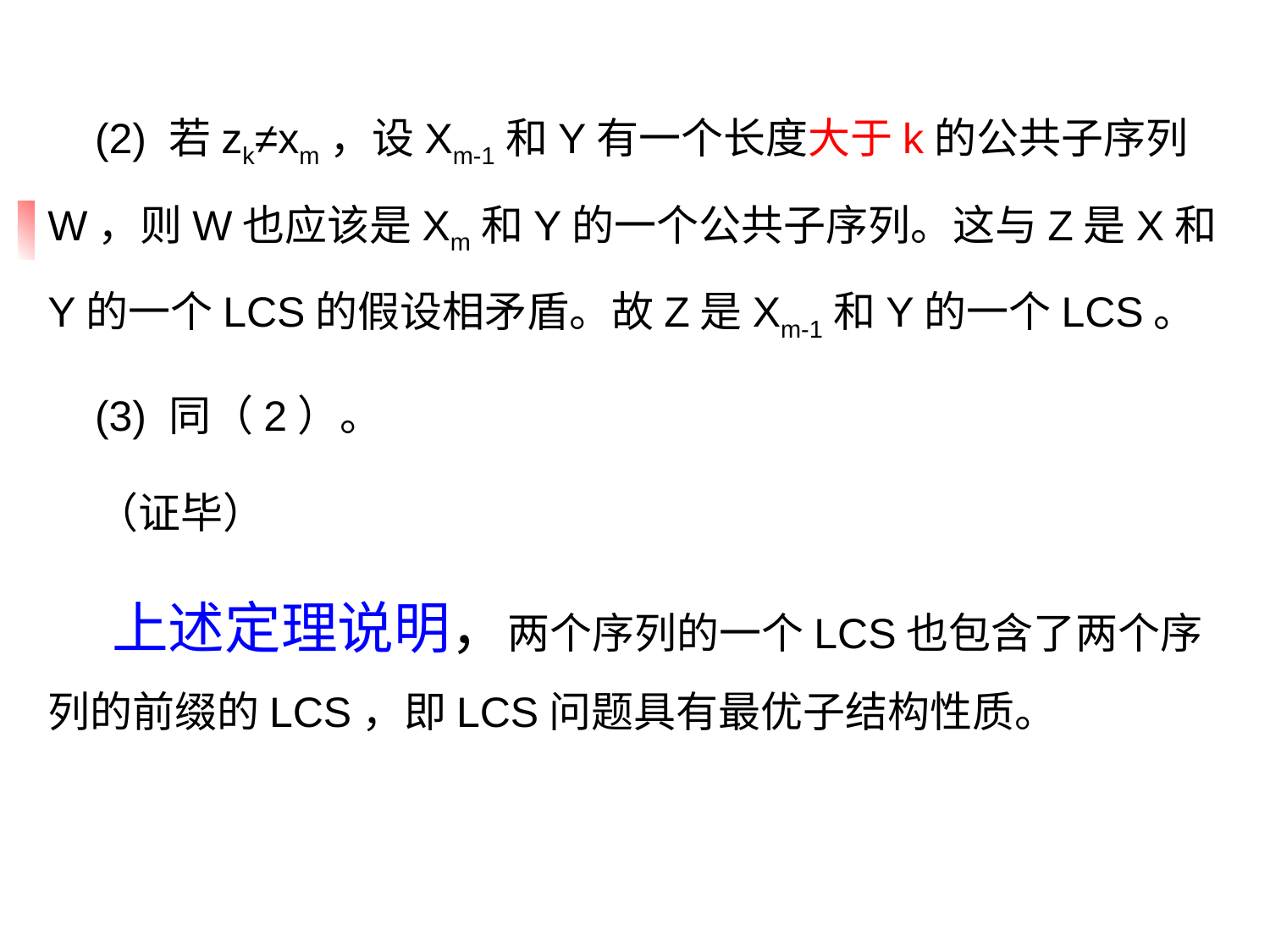

(2) 若zk≠xm，设Xm-1和Y有一个长度大于k的公共子序列W，则W也应该是Xm和Y的一个公共子序列。这与Z是X和Y的一个LCS的假设相矛盾。故Z是Xm-1和Y的一个LCS。
    (3) 同（2）。
    （证毕）
    上述定理说明，两个序列的一个LCS也包含了两个序列的前缀的LCS，即LCS问题具有最优子结构性质。